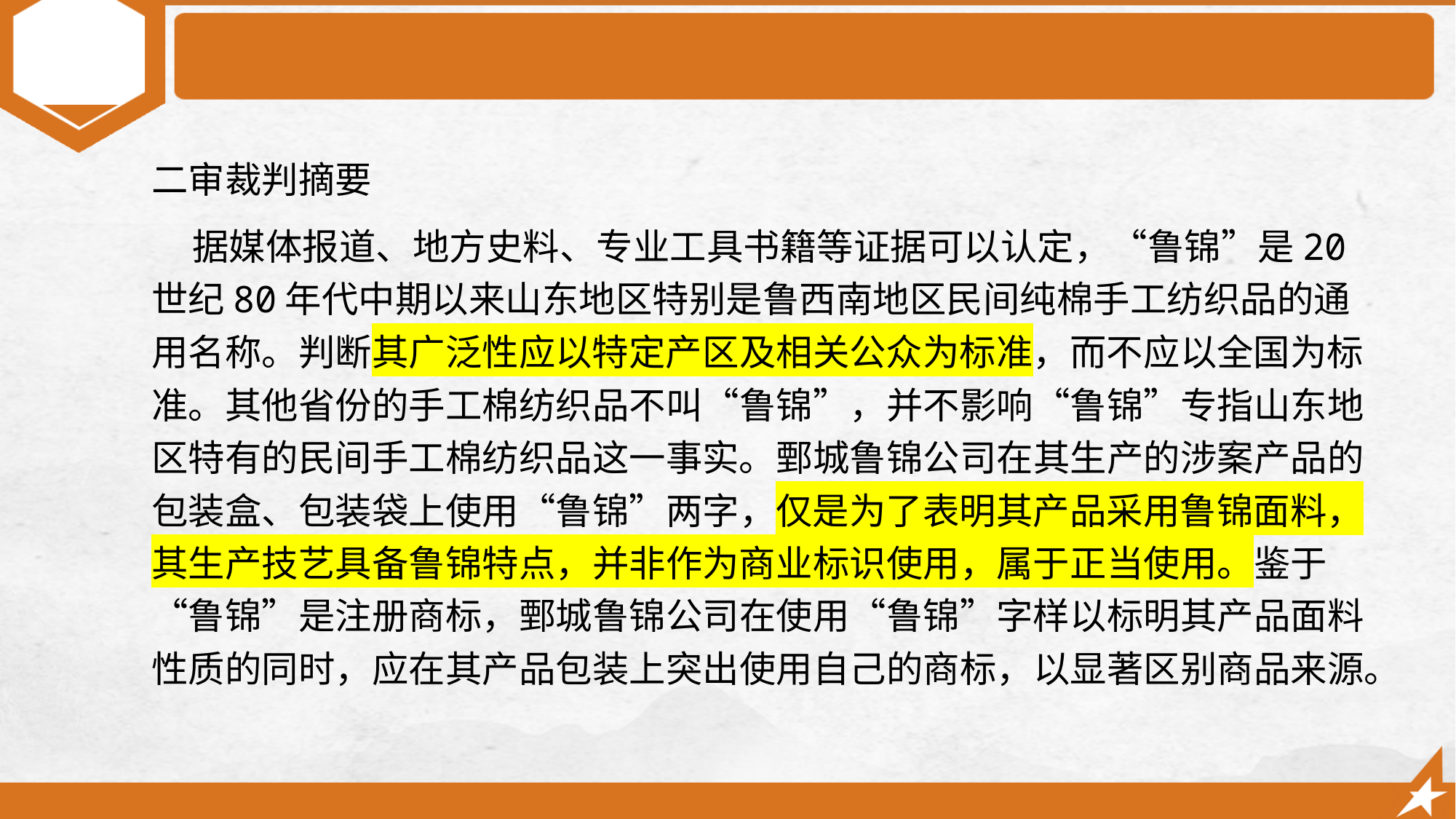

二审裁判摘要
    据媒体报道、地方史料、专业工具书籍等证据可以认定，“鲁锦”是20世纪80年代中期以来山东地区特别是鲁西南地区民间纯棉手工纺织品的通用名称。判断其广泛性应以特定产区及相关公众为标准，而不应以全国为标准。其他省份的手工棉纺织品不叫“鲁锦”，并不影响“鲁锦”专指山东地区特有的民间手工棉纺织品这一事实。鄄城鲁锦公司在其生产的涉案产品的包装盒、包装袋上使用“鲁锦”两字，仅是为了表明其产品采用鲁锦面料，其生产技艺具备鲁锦特点，并非作为商业标识使用，属于正当使用。鉴于“鲁锦”是注册商标，鄄城鲁锦公司在使用“鲁锦”字样以标明其产品面料性质的同时，应在其产品包装上突出使用自己的商标，以显著区别商品来源。